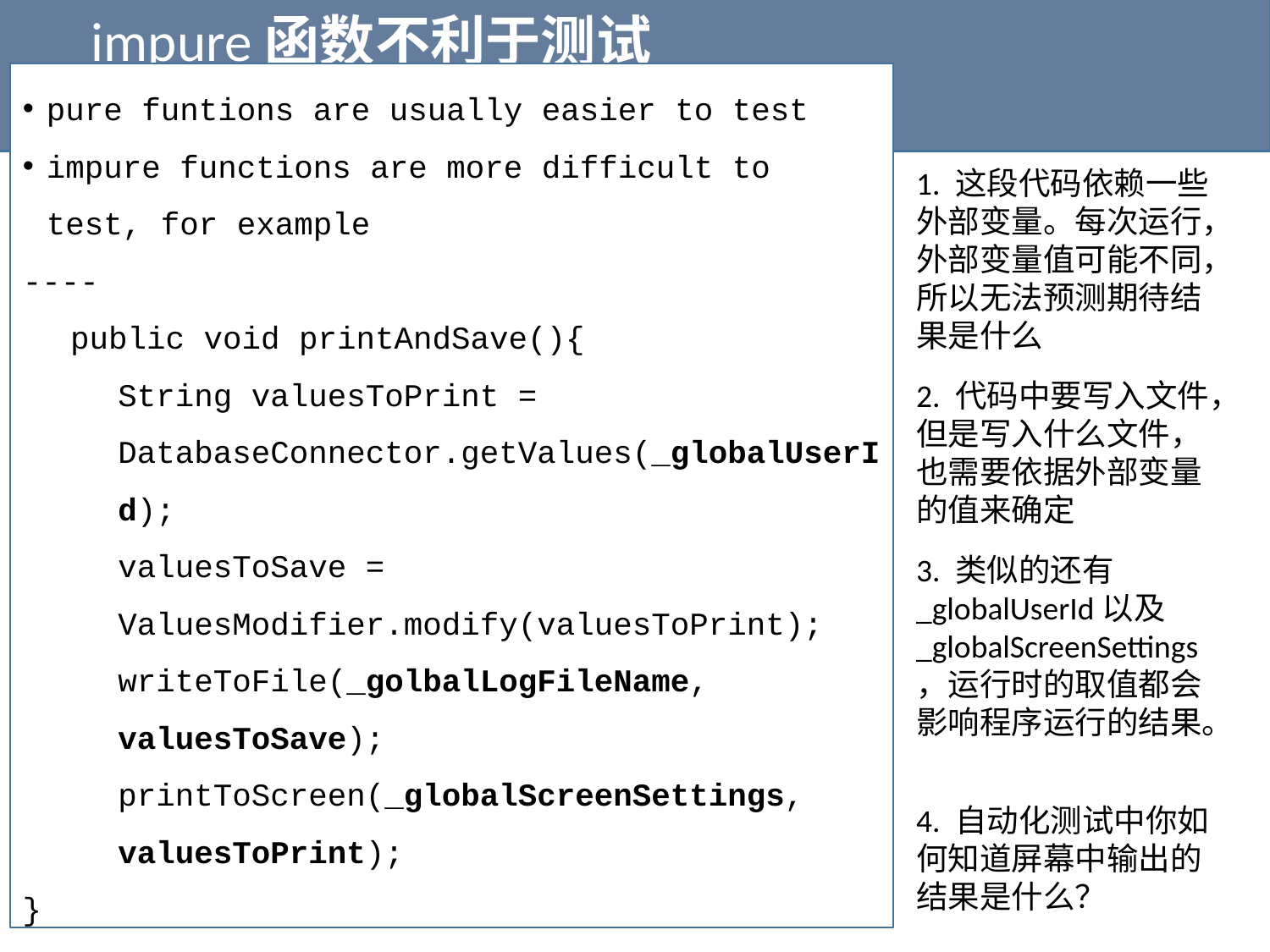

# impure函数不利于测试
pure funtions are usually easier to test
impure functions are more difficult to test, for example
----
public void printAndSave(){
String valuesToPrint = DatabaseConnector.getValues(_globalUserId);
valuesToSave = ValuesModifier.modify(valuesToPrint);
writeToFile(_golbalLogFileName, valuesToSave);
printToScreen(_globalScreenSettings, valuesToPrint);
}
1. 这段代码依赖一些外部变量。每次运行，外部变量值可能不同，所以无法预测期待结果是什么
2. 代码中要写入文件，但是写入什么文件，也需要依据外部变量的值来确定
3. 类似的还有_globalUserId以及_globalScreenSettings，运行时的取值都会影响程序运行的结果。
4. 自动化测试中你如何知道屏幕中输出的结果是什么？